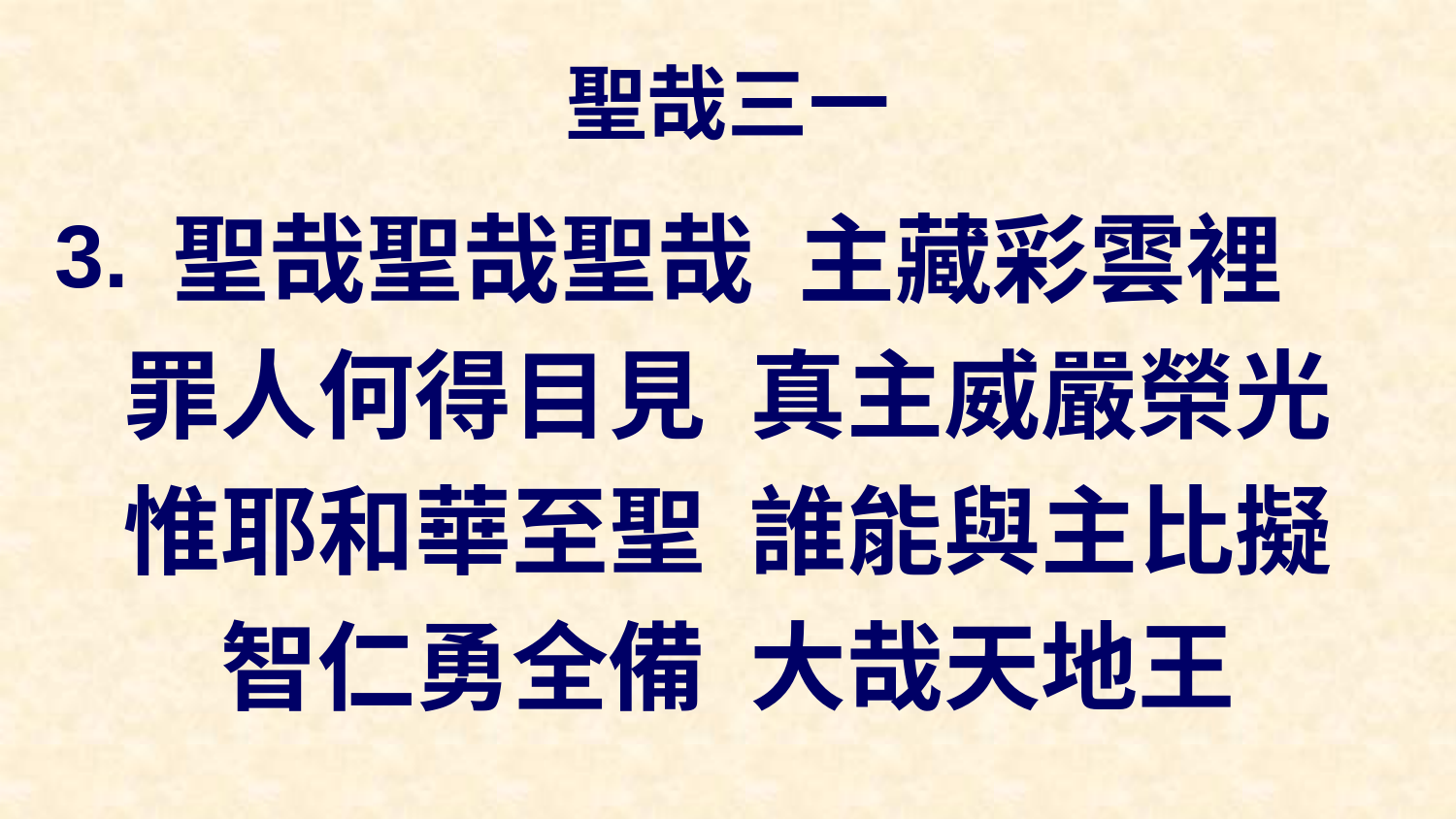

# 聖哉三一
聖哉聖哉聖哉  主藏彩雲裡
罪人何得目見  真主威嚴榮光
惟耶和華至聖  誰能與主比擬
智仁勇全備  大哉天地王

3.